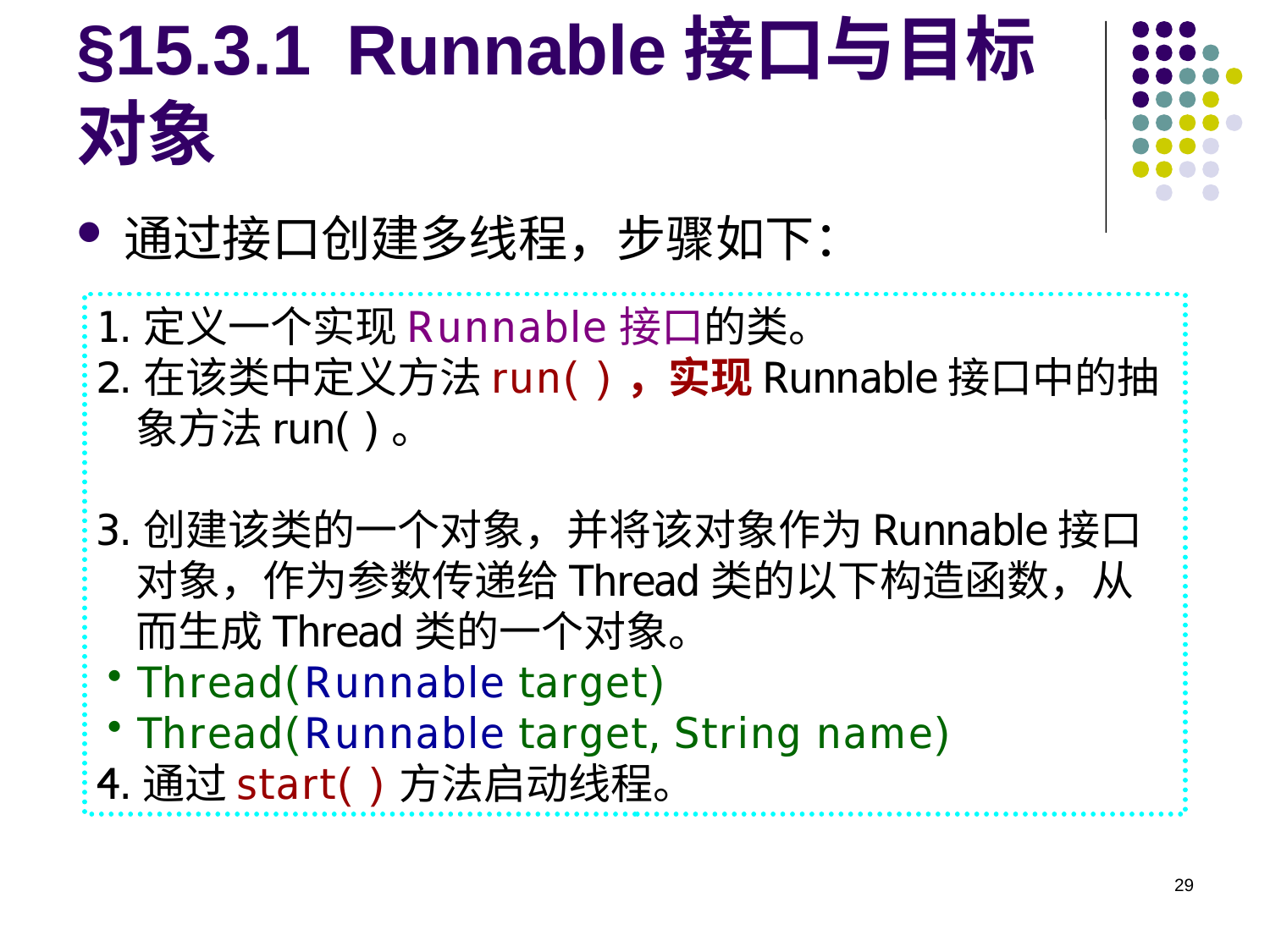

# §15.3.1  Runnable接口与目标对象
通过接口创建多线程，步骤如下：
1.定义一个实现Runnable接口的类。
2.在该类中定义方法run( )，实现Runnable接口中的抽象方法run( )。

3.创建该类的一个对象，并将该对象作为Runnable接口对象，作为参数传递给Thread类的以下构造函数，从而生成Thread类的一个对象。
Thread(Runnable target)
Thread(Runnable target, String name)
4.通过start( )方法启动线程。
29